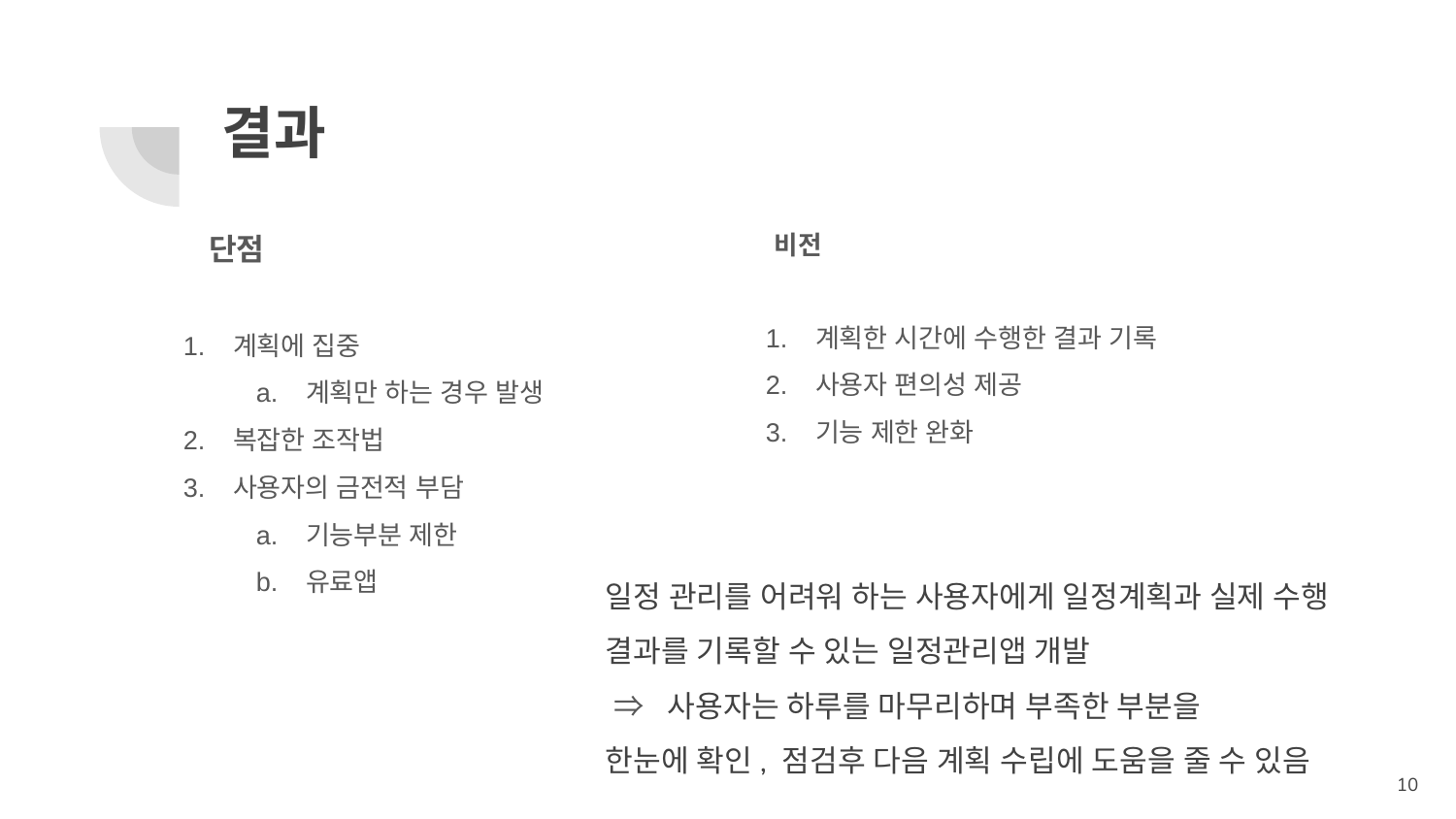

# 결과
비전
단점
계획한 시간에 수행한 결과 기록
사용자 편의성 제공
기능 제한 완화
계획에 집중
계획만 하는 경우 발생
복잡한 조작법
사용자의 금전적 부담
기능부분 제한
유료앱
일정 관리를 어려워 하는 사용자에게 일정계획과 실제 수행 결과를 기록할 수 있는 일정관리앱 개발
 ⇒  사용자는 하루를 마무리하며 부족한 부분을
한눈에 확인, 점검후 다음 계획 수립에 도움을 줄 수 있음

10